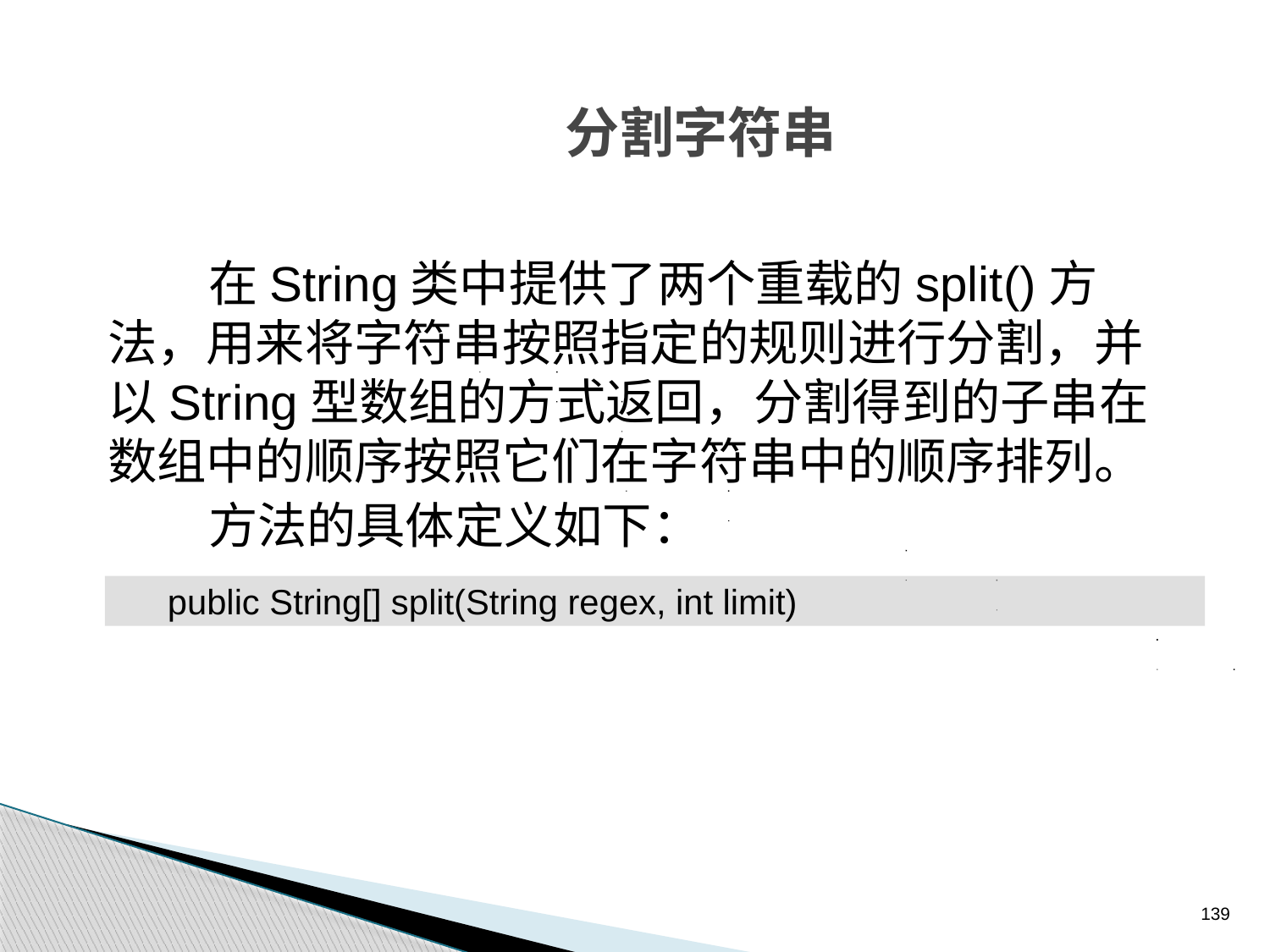

# 分割字符串

在String类中提供了两个重载的split()方法，用来将字符串按照指定的规则进行分割，并以String型数组的方式返回，分割得到的子串在数组中的顺序按照它们在字符串中的顺序排列。
方法的具体定义如下：

public String[] split(String regex, int limit)

139